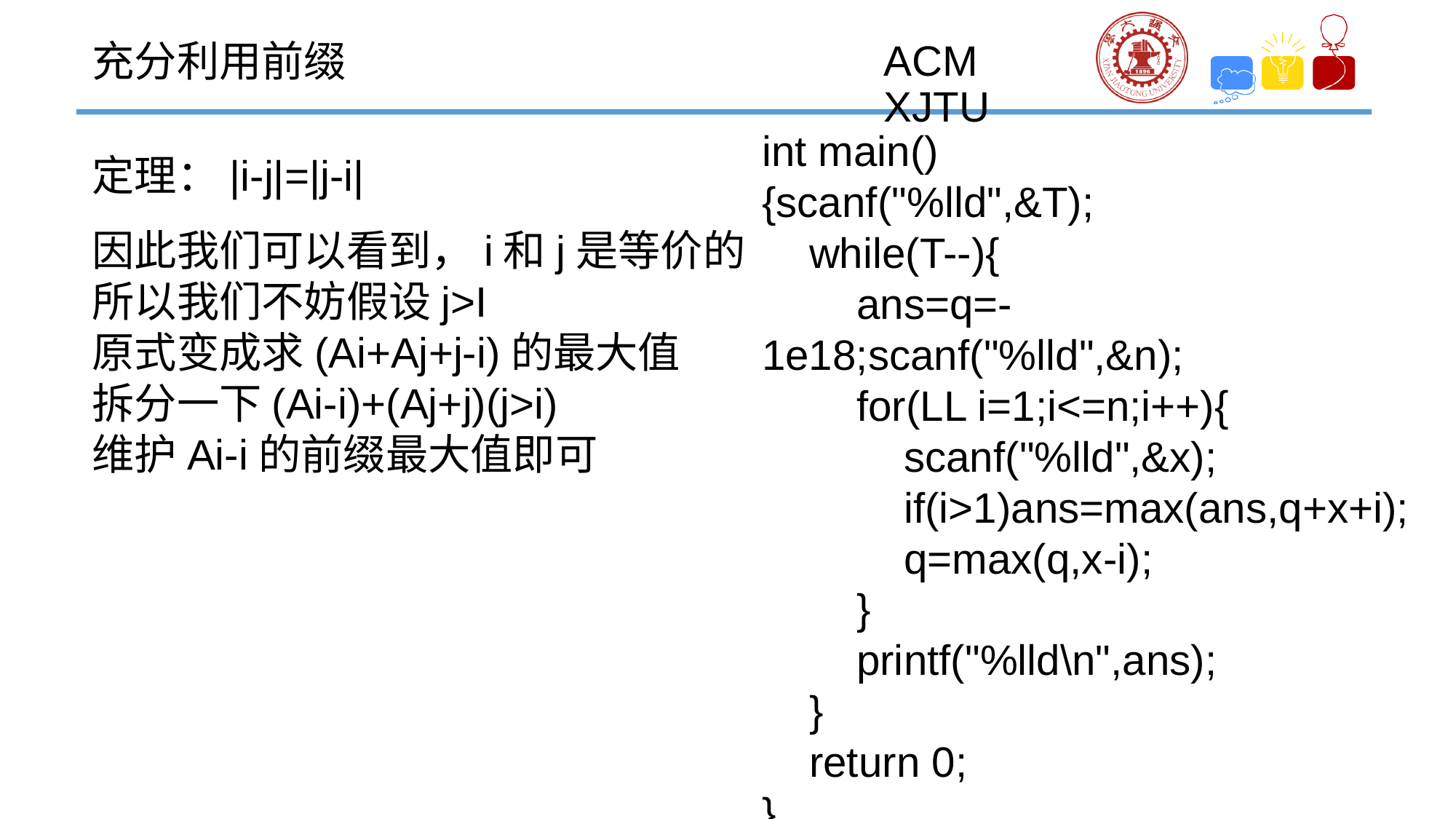

充分利用前缀
int main()
{scanf("%lld",&T);
    while(T--){
        ans=q=-1e18;scanf("%lld",&n);
        for(LL i=1;i<=n;i++){
            scanf("%lld",&x);
            if(i>1)ans=max(ans,q+x+i);
            q=max(q,x-i);
        }
        printf("%lld\n",ans);
    }
    return 0;
}
定理：|i-j|=|j-i|
因此我们可以看到，i和j是等价的
所以我们不妨假设j>I
原式变成求(Ai+Aj+j-i)的最大值
拆分一下(Ai-i)+(Aj+j)(j>i)
维护Ai-i的前缀最大值即可